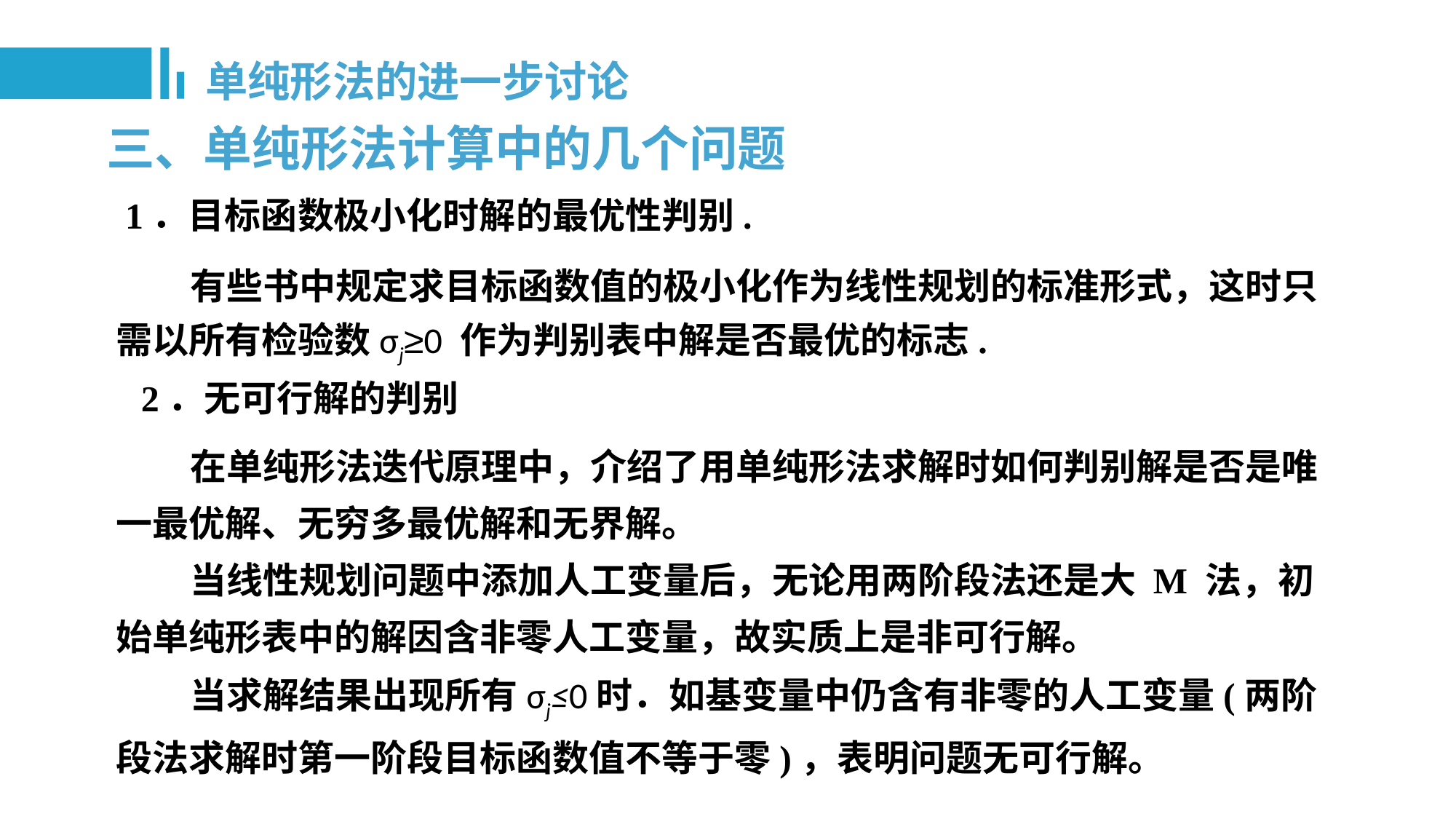

单纯形法的进一步讨论

 三、单纯形法计算中的几个问题

 1．目标函数极小化时解的最优性判别.
        有些书中规定求目标函数值的极小化作为线性规划的标准形式，这时只需以所有检验数σj≥0 作为判别表中解是否最优的标志.
2．无可行解的判别
        在单纯形法迭代原理中，介绍了用单纯形法求解时如何判别解是否是唯一最优解、无穷多最优解和无界解。
        当线性规划问题中添加人工变量后，无论用两阶段法还是大 M 法，初始单纯形表中的解因含非零人工变量，故实质上是非可行解。
        当求解结果出现所有σj≤0时．如基变量中仍含有非零的人工变量(两阶段法求解时第一阶段目标函数值不等于零)，表明问题无可行解。